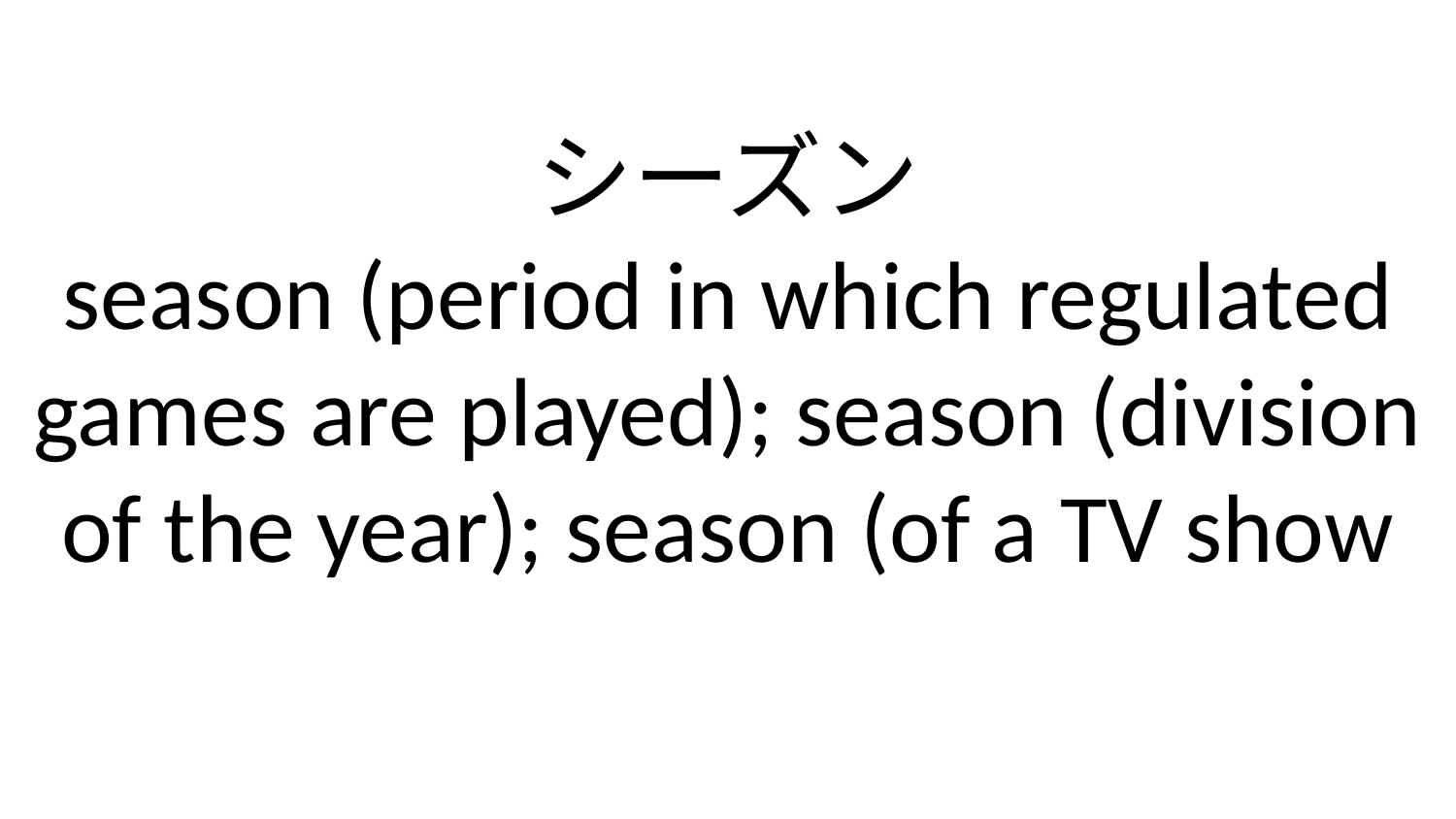

シーズン
season (period in which regulated games are played); season (division of the year); season (of a TV show